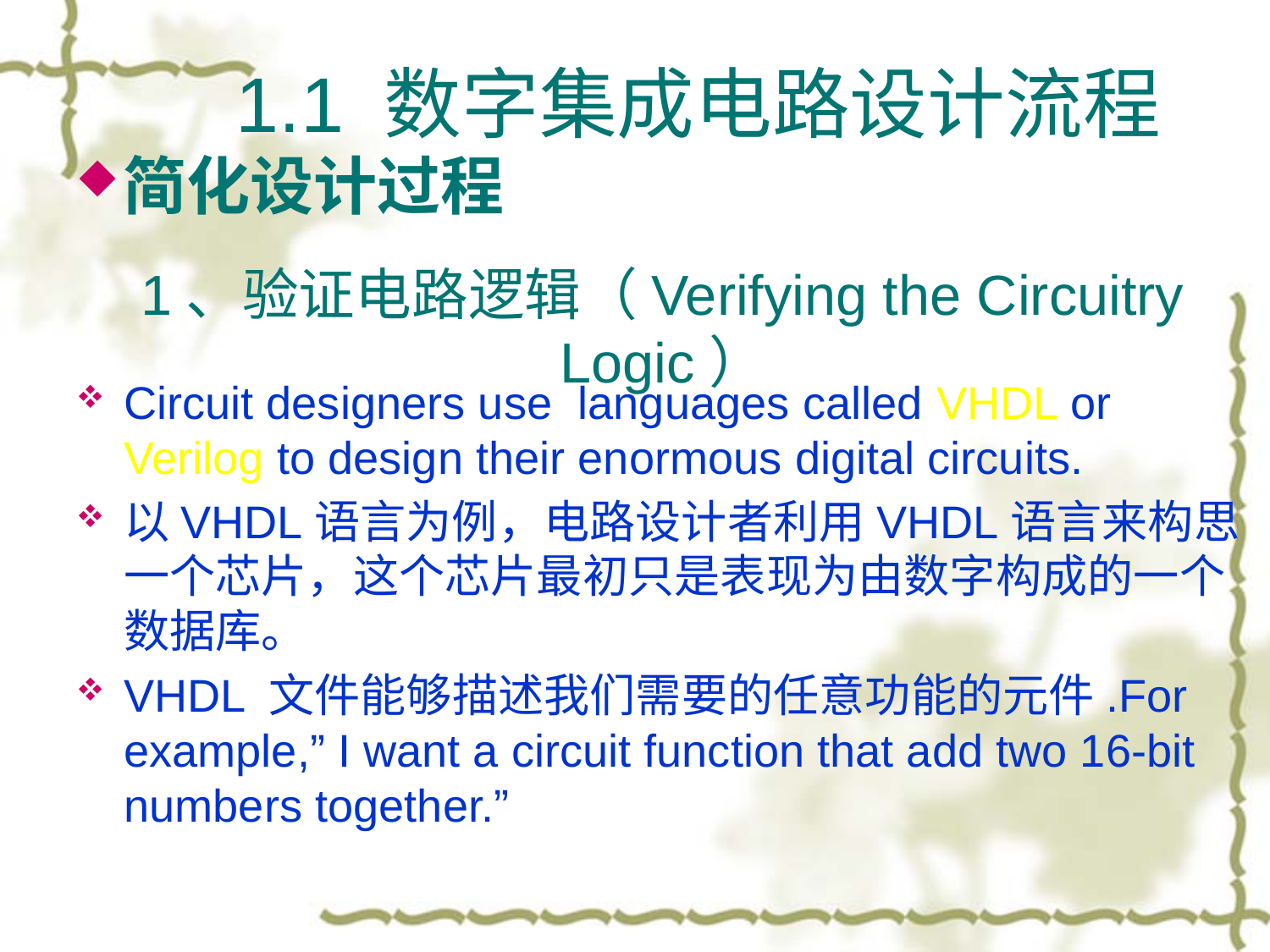

1.1 数字集成电路设计流程
简化设计过程

# 1、验证电路逻辑（Verifying the Circuitry Logic）
Circuit designers use  languages called VHDL or Verilog to design their enormous digital circuits.
以VHDL语言为例，电路设计者利用VHDL语言来构思一个芯片，这个芯片最初只是表现为由数字构成的一个数据库。
VHDL 文件能够描述我们需要的任意功能的元件.For example,” I want a circuit function that add two 16-bit numbers together.”

6